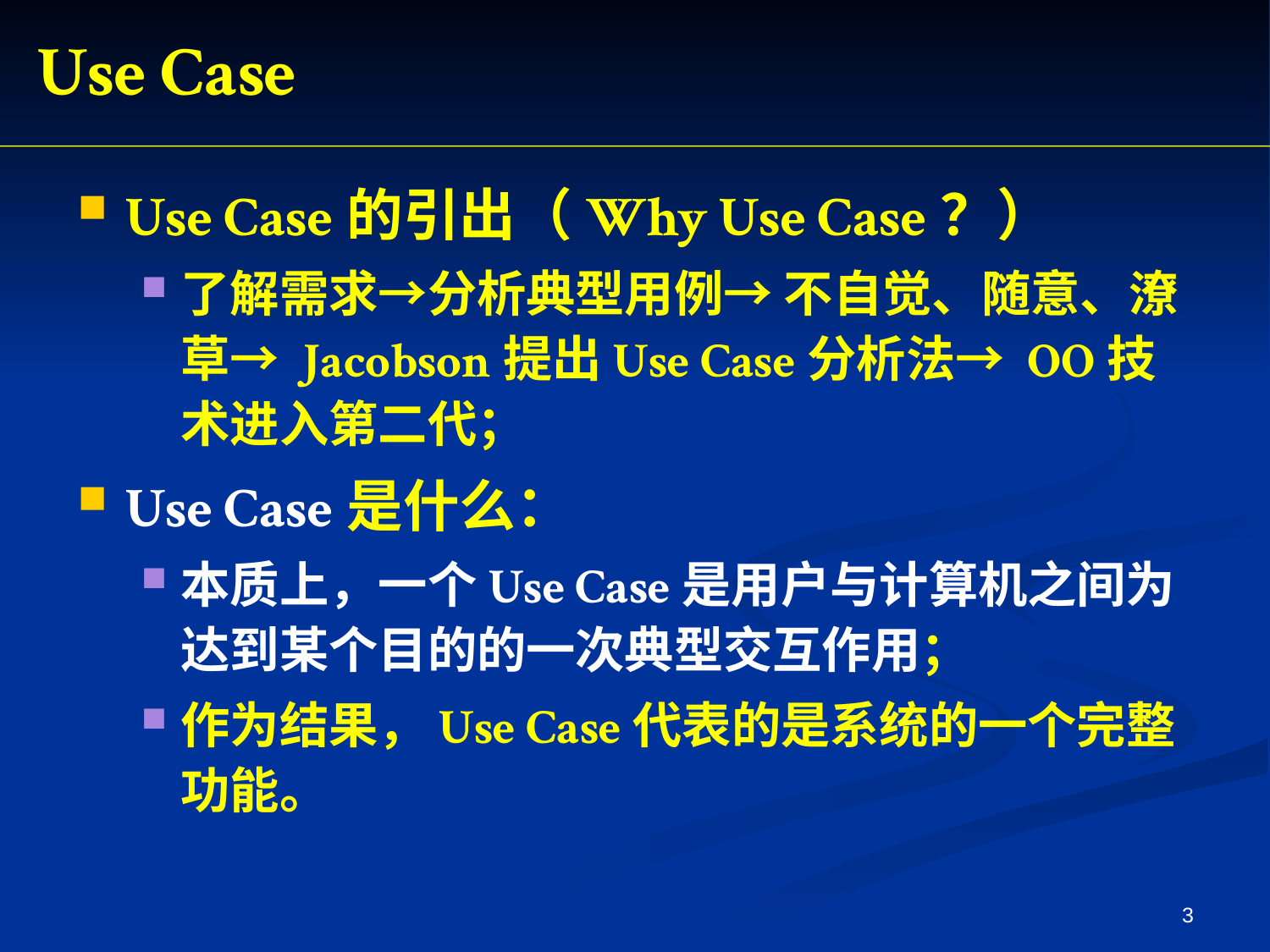

Use Case

Use Case的引出（Why Use Case？）
了解需求→分析典型用例→ 不自觉、随意、潦草→ Jacobson提出Use Case分析法→ OO技术进入第二代；
Use Case是什么：
本质上，一个Use Case是用户与计算机之间为达到某个目的的一次典型交互作用；
作为结果，Use Case代表的是系统的一个完整功能。
3